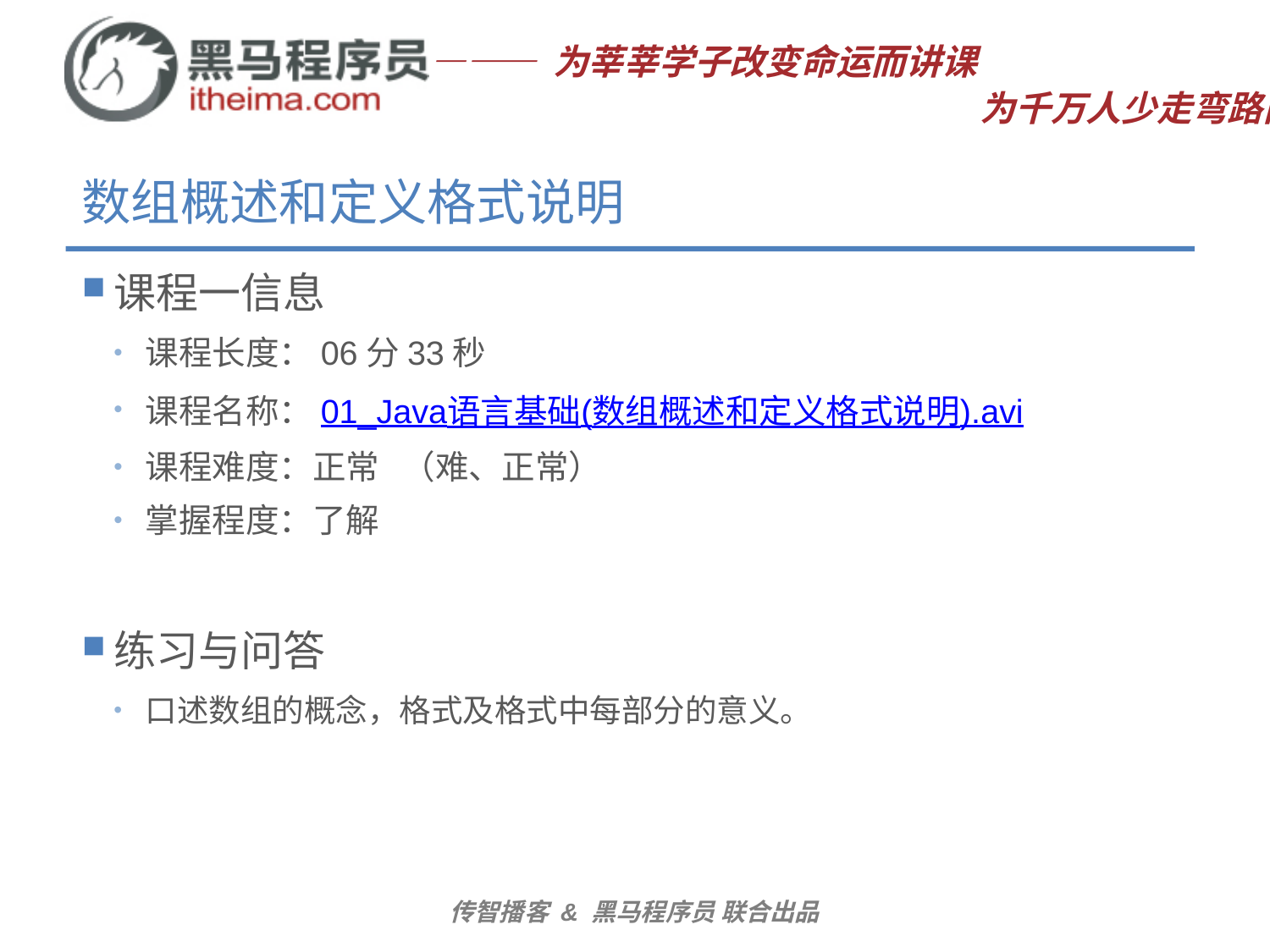

# 数组概述和定义格式说明
课程一信息
课程长度：06分33秒
课程名称：01_Java语言基础(数组概述和定义格式说明).avi
课程难度：正常   （难、正常）
掌握程度：了解

练习与问答
口述数组的概念，格式及格式中每部分的意义。